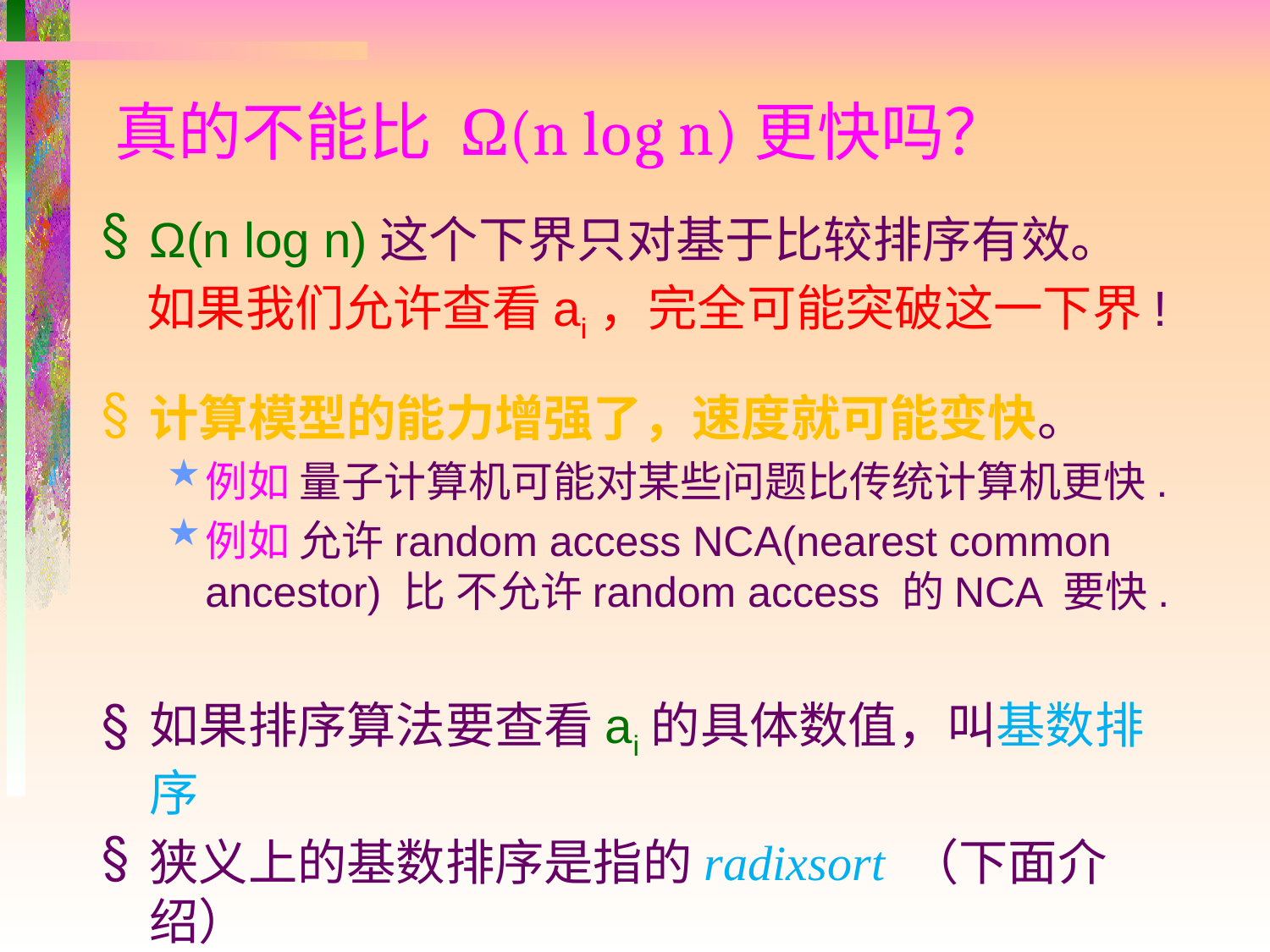

# 真的不能比 Ω(n log n)更快吗？
Ω(n log n)这个下界只对基于比较排序有效。
   如果我们允许查看ai，完全可能突破这一下界!
计算模型的能力增强了，速度就可能变快。
例如 量子计算机可能对某些问题比传统计算机更快.
例如 允许random access NCA(nearest common ancestor) 比 不允许random access 的NCA 要快.

如果排序算法要查看ai的具体数值，叫基数排序
狭义上的基数排序是指的radixsort （下面介绍）